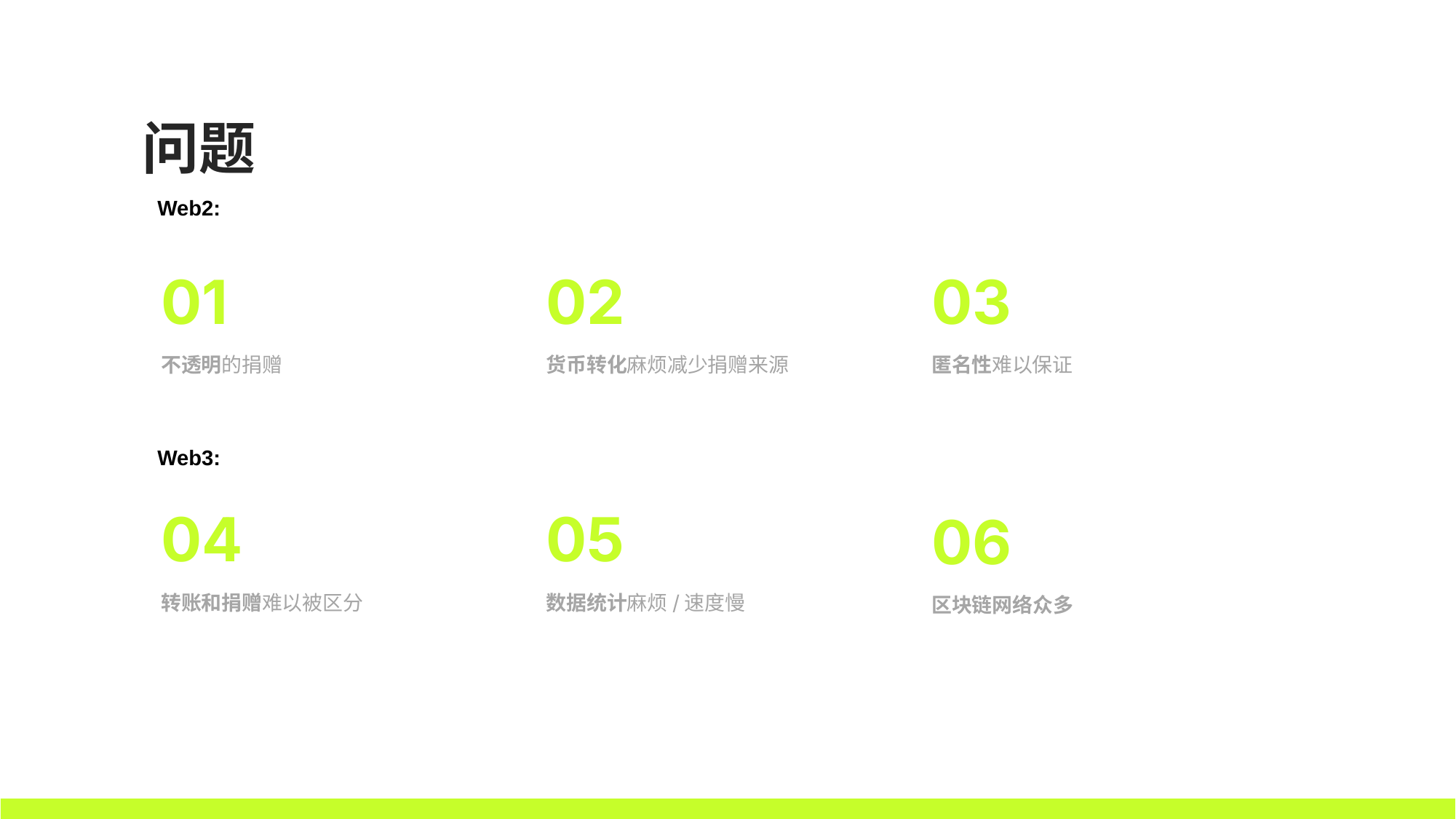

# 问题
Web2:
01
02
03
不透明的捐赠
货币转化麻烦减少捐赠来源
匿名性难以保证
Web3:
04
05
06
转账和捐赠难以被区分
数据统计麻烦/速度慢
区块链网络众多